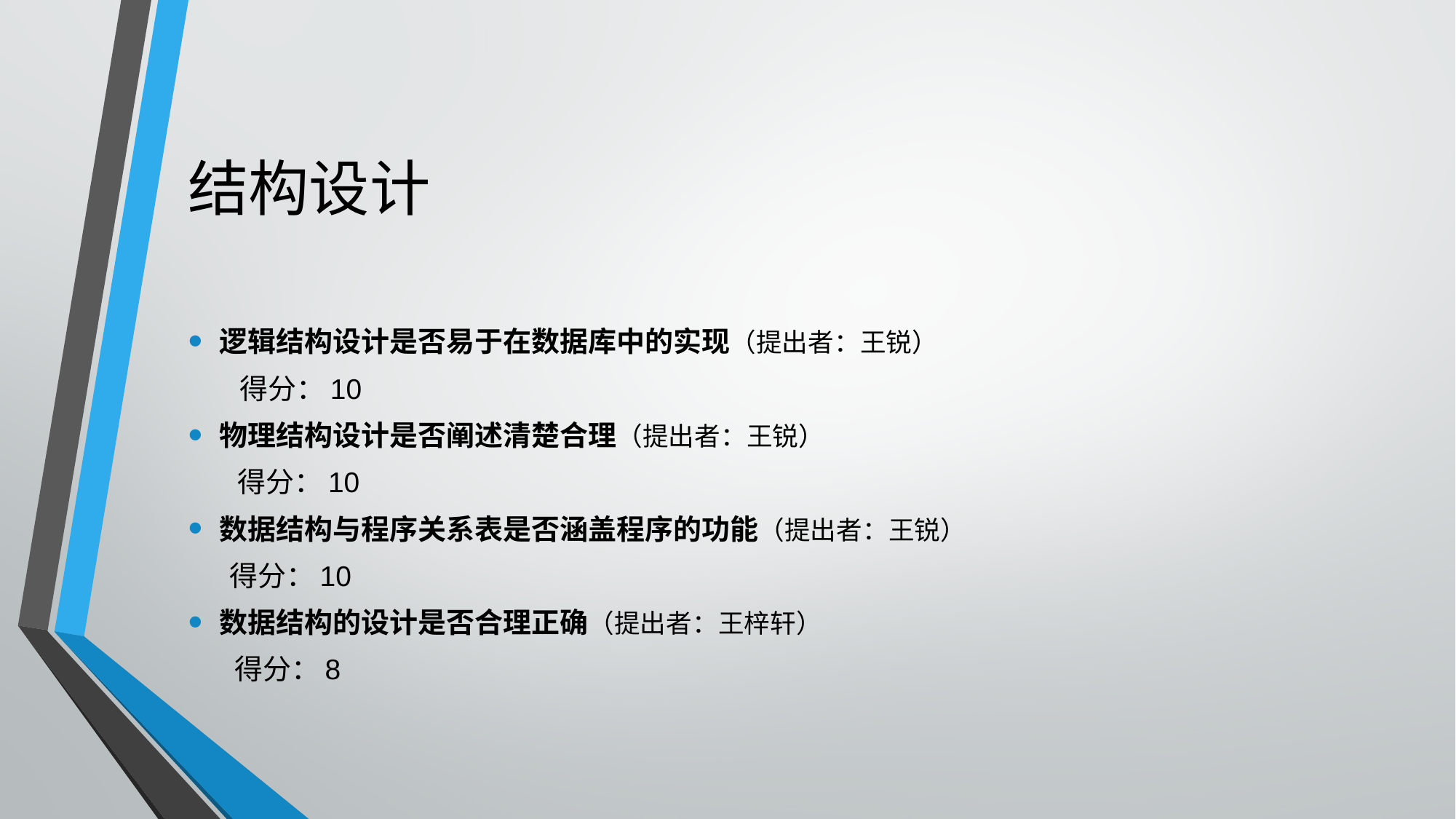

# 结构设计
逻辑结构设计是否易于在数据库中的实现（提出者：王锐）
         得分：10
物理结构设计是否阐述清楚合理（提出者：王锐）
        得分：10
数据结构与程序关系表是否涵盖程序的功能（提出者：王锐）
       得分：10
数据结构的设计是否合理正确（提出者：王梓轩）
         得分：8